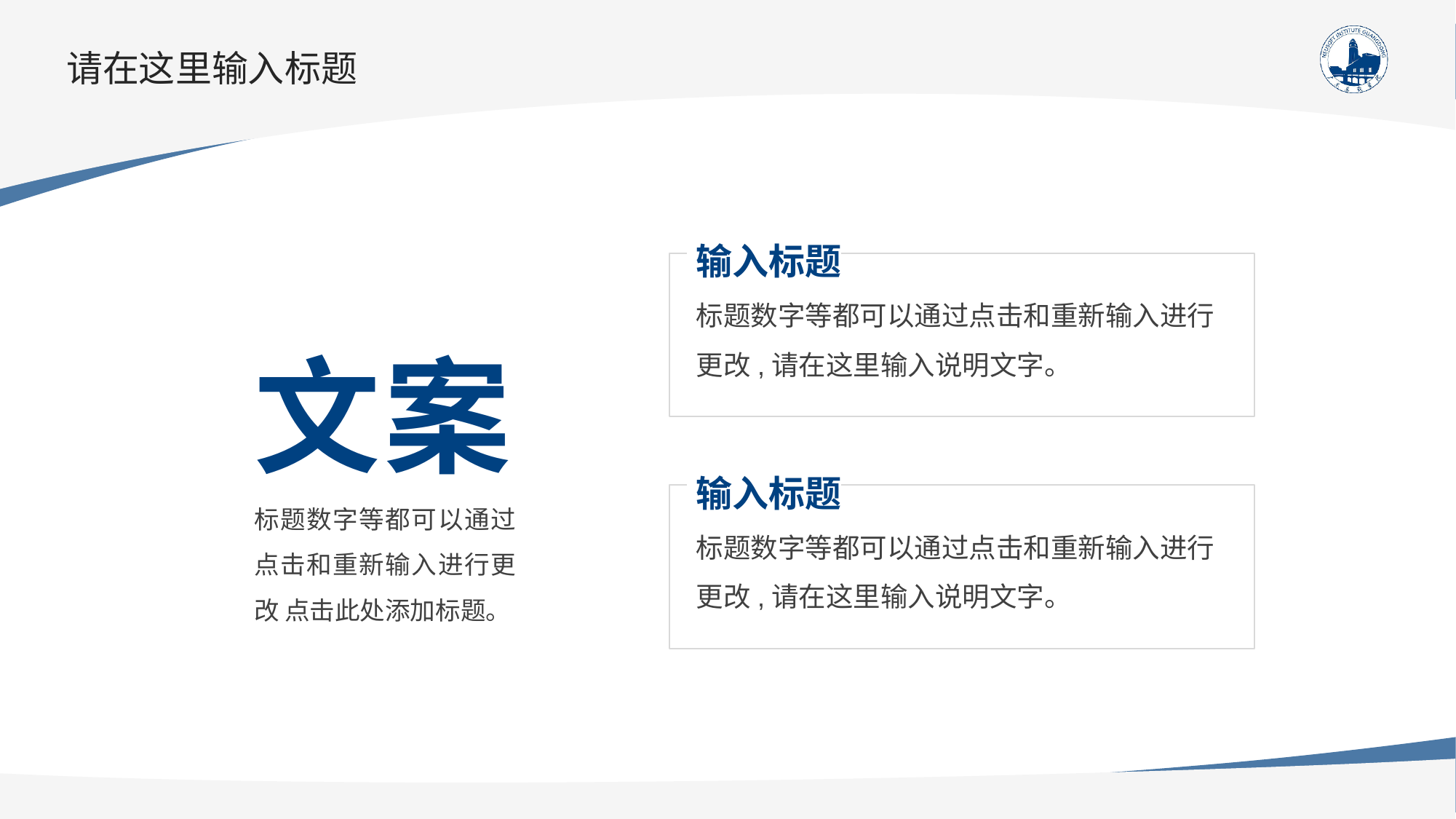

# 请在这里输入标题
输入标题
标题数字等都可以通过点击和重新输入进行更改,请在这里输入说明文字。

文案
标题数字等都可以通过点击和重新输入进行更改 点击此处添加标题。
输入标题
标题数字等都可以通过点击和重新输入进行更改,请在这里输入说明文字。